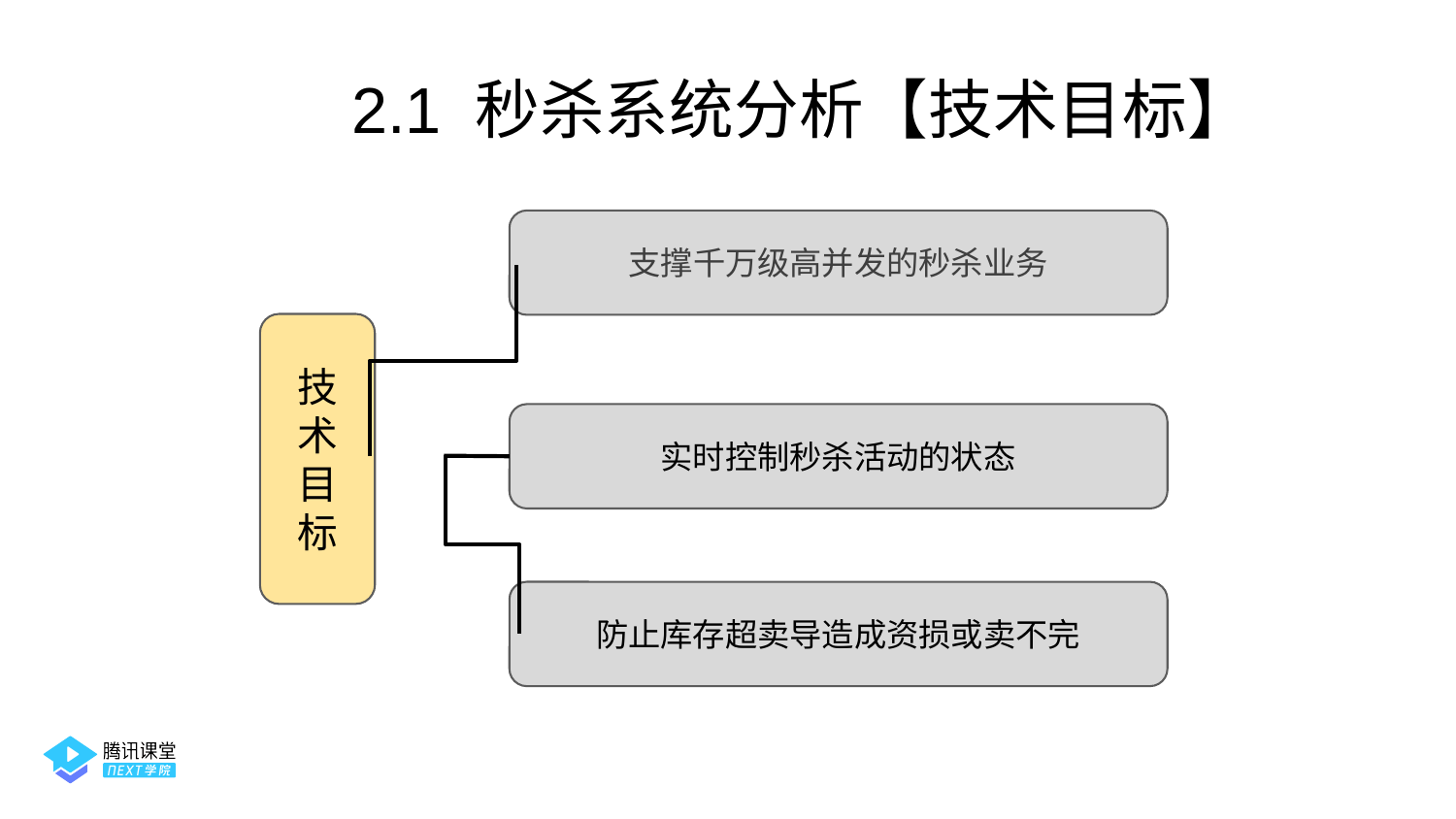

2.1 秒杀系统分析【技术目标】
支撑千万级高并发的秒杀业务
技
术
目
标
实时控制秒杀活动的状态
防止库存超卖导造成资损或卖不完